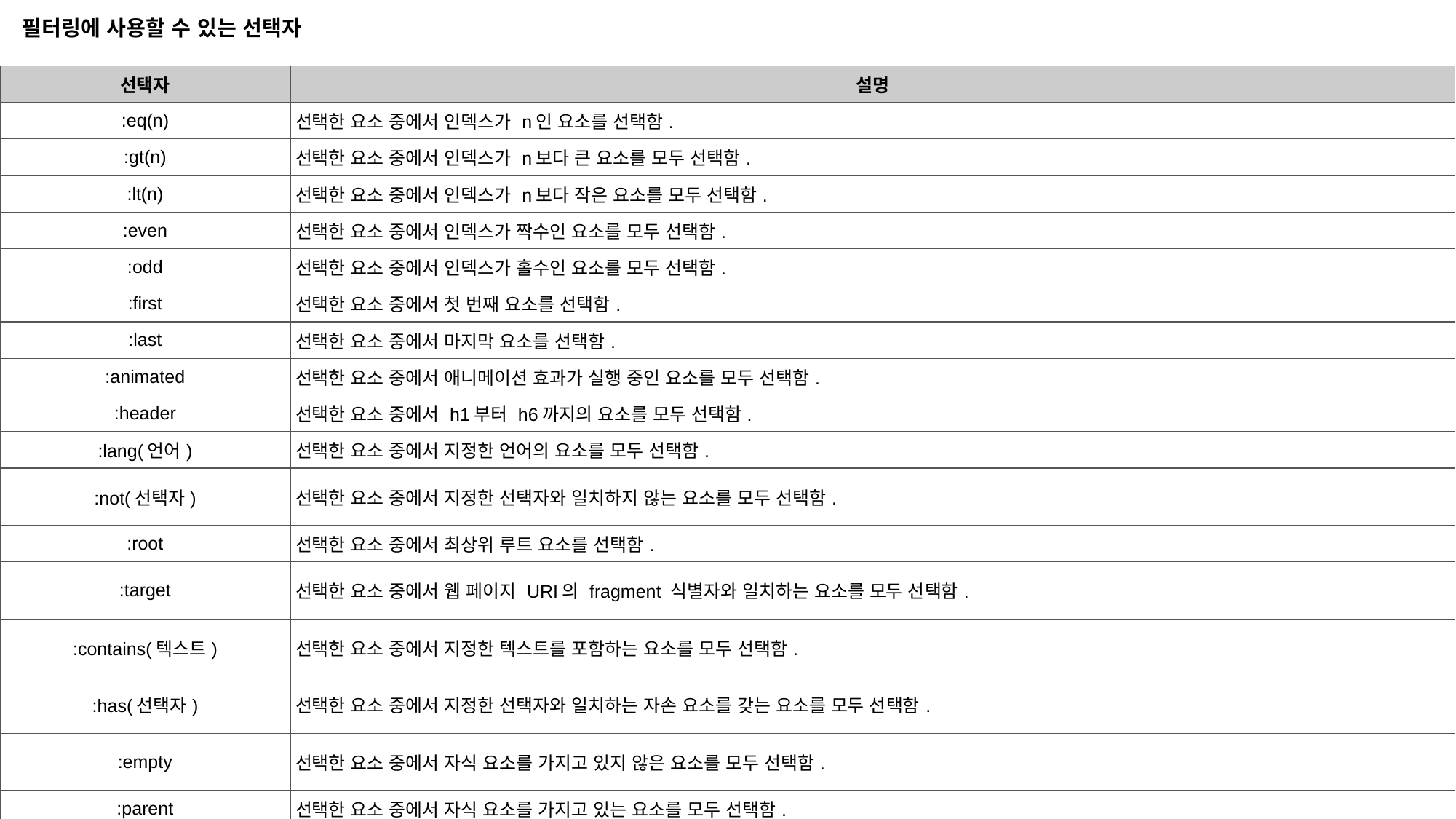

필터링에 사용할 수 있는 선택자
| 선택자 | 설명 |
| --- | --- |
| :eq(n) | 선택한 요소 중에서 인덱스가 n인 요소를 선택함. |
| :gt(n) | 선택한 요소 중에서 인덱스가 n보다 큰 요소를 모두 선택함. |
| :lt(n) | 선택한 요소 중에서 인덱스가 n보다 작은 요소를 모두 선택함. |
| :even | 선택한 요소 중에서 인덱스가 짝수인 요소를 모두 선택함. |
| :odd | 선택한 요소 중에서 인덱스가 홀수인 요소를 모두 선택함. |
| :first | 선택한 요소 중에서 첫 번째 요소를 선택함. |
| :last | 선택한 요소 중에서 마지막 요소를 선택함. |
| :animated | 선택한 요소 중에서 애니메이션 효과가 실행 중인 요소를 모두 선택함. |
| :header | 선택한 요소 중에서 h1부터 h6까지의 요소를 모두 선택함. |
| :lang(언어) | 선택한 요소 중에서 지정한 언어의 요소를 모두 선택함. |
| :not(선택자) | 선택한 요소 중에서 지정한 선택자와 일치하지 않는 요소를 모두 선택함. |
| :root | 선택한 요소 중에서 최상위 루트 요소를 선택함. |
| :target | 선택한 요소 중에서 웹 페이지 URI의 fragment 식별자와 일치하는 요소를 모두 선택함. |
| :contains(텍스트) | 선택한 요소 중에서 지정한 텍스트를 포함하는 요소를 모두 선택함. |
| :has(선택자) | 선택한 요소 중에서 지정한 선택자와 일치하는 자손 요소를 갖는 요소를 모두 선택함. |
| :empty | 선택한 요소 중에서 자식 요소를 가지고 있지 않은 요소를 모두 선택함. |
| :parent | 선택한 요소 중에서 자식 요소를 가지고 있는 요소를 모두 선택함. |